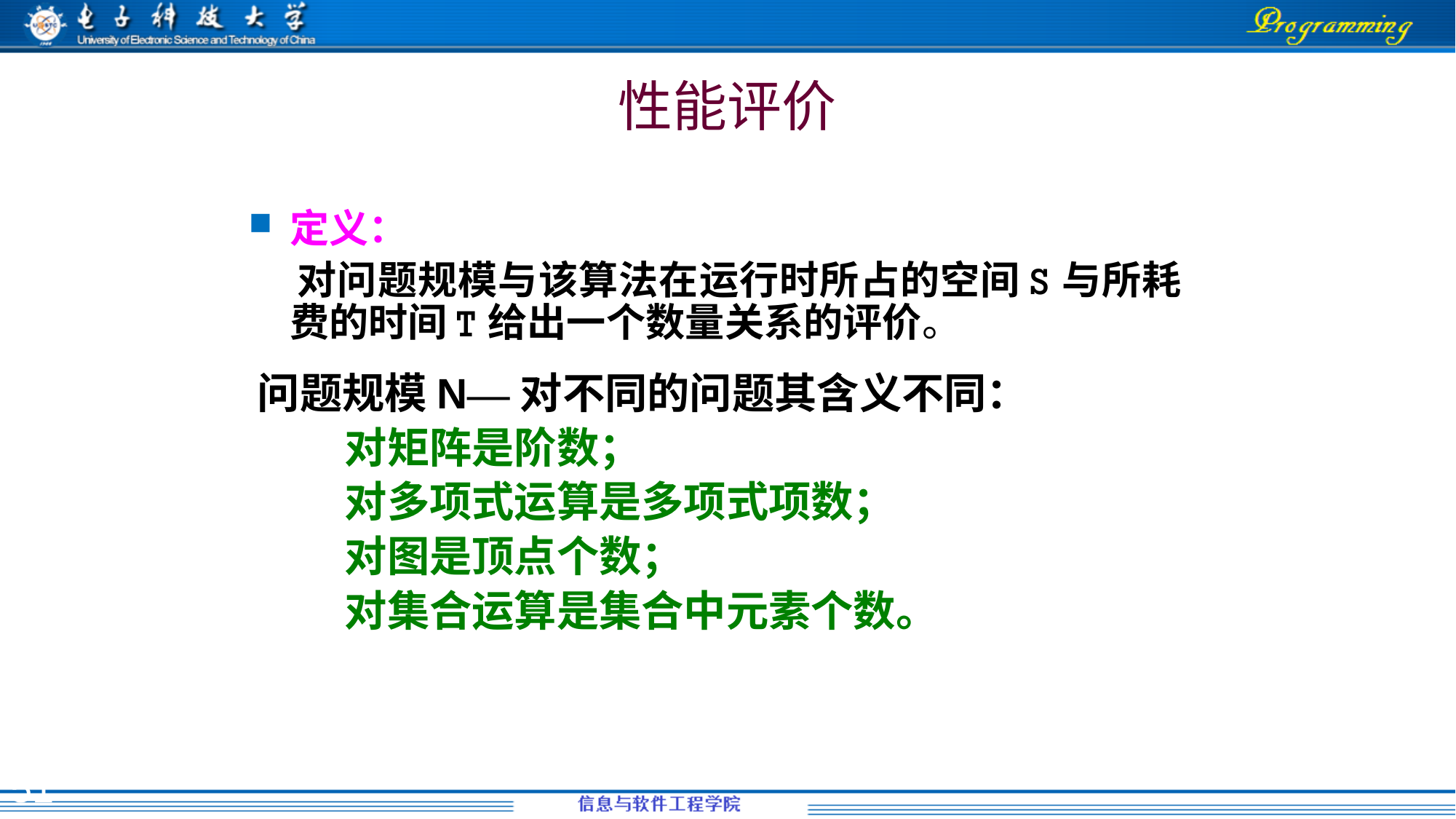

# 性能评价
定义：
    对问题规模与该算法在运行时所占的空间S与所耗费的时间T给出一个数量关系的评价。
问题规模N—对不同的问题其含义不同：
        对矩阵是阶数；
        对多项式运算是多项式项数；
        对图是顶点个数；
        对集合运算是集合中元素个数。
51